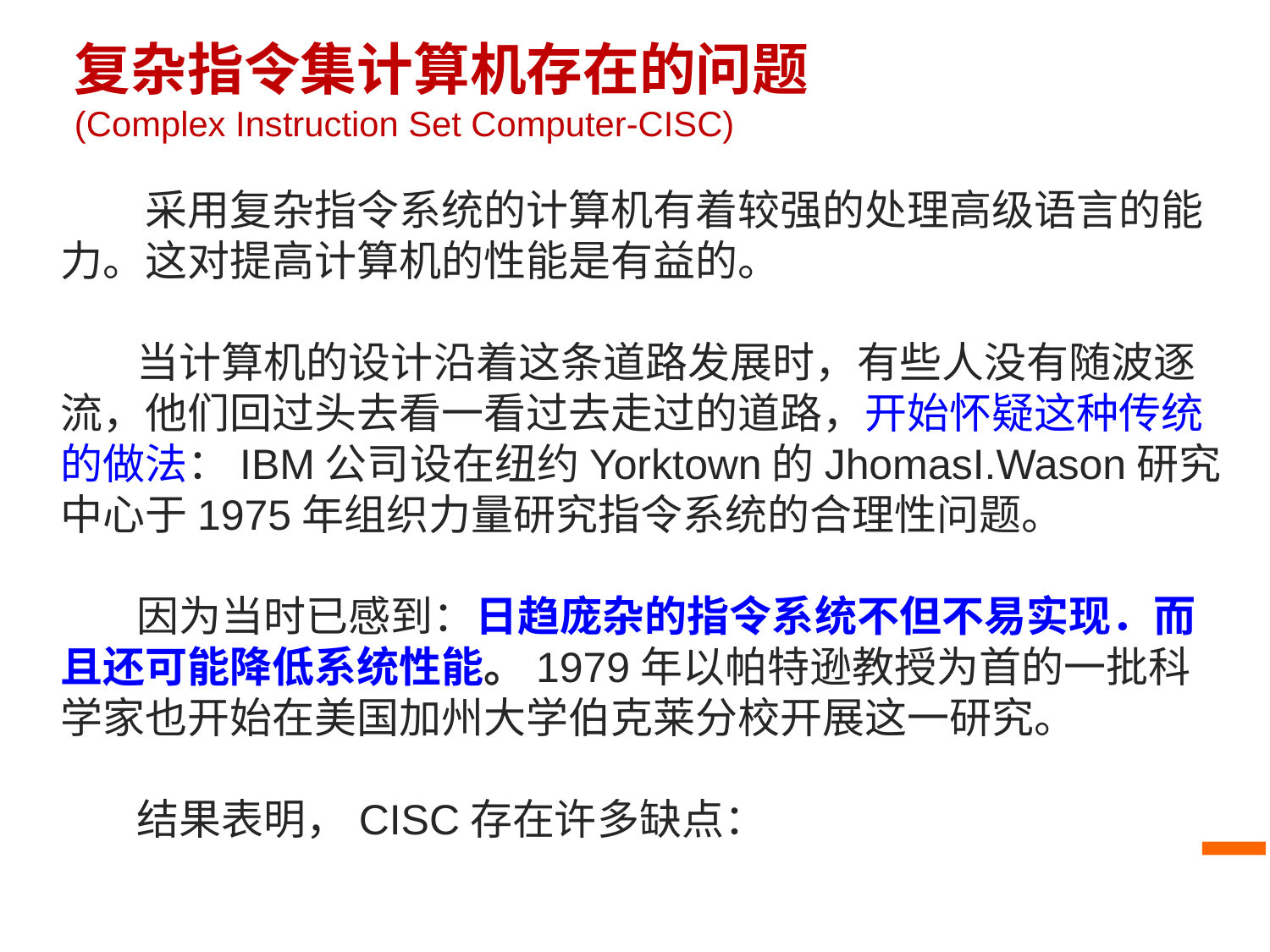

复杂指令集计算机存在的问题
(Complex Instruction Set Computer-CISC)
　　采用复杂指令系统的计算机有着较强的处理高级语言的能力。这对提高计算机的性能是有益的。

       当计算机的设计沿着这条道路发展时，有些人没有随波逐流，他们回过头去看一看过去走过的道路，开始怀疑这种传统的做法：IBM公司设在纽约Yorktown的JhomasI.Wason研究中心于1975年组织力量研究指令系统的合理性问题。

       因为当时已感到：日趋庞杂的指令系统不但不易实现．而且还可能降低系统性能。1979年以帕特逊教授为首的一批科学家也开始在美国加州大学伯克莱分校开展这一研究。

       结果表明，CISC存在许多缺点：
5